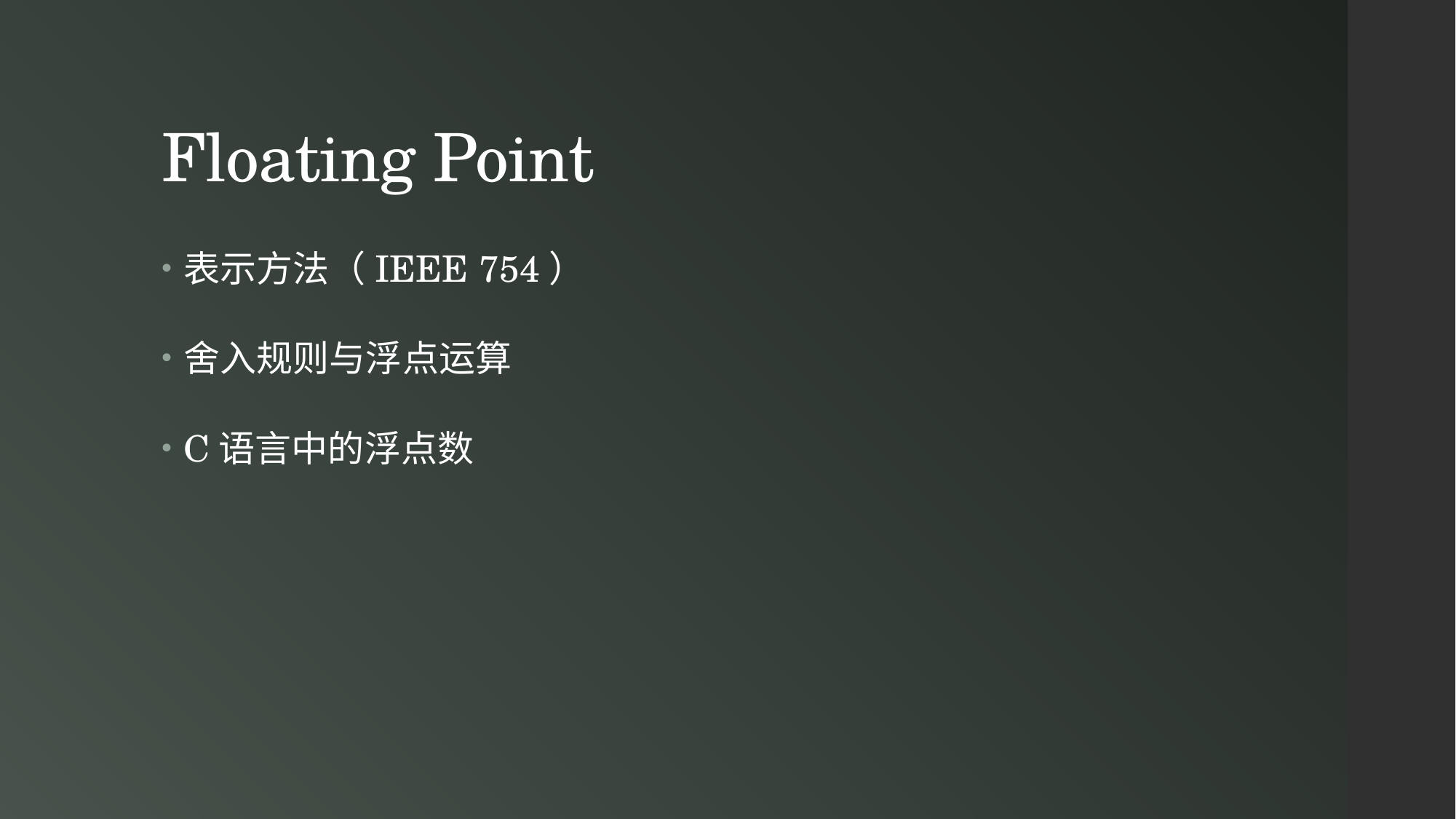

# Floating Point
表示方法（IEEE 754）
舍入规则与浮点运算
C语言中的浮点数